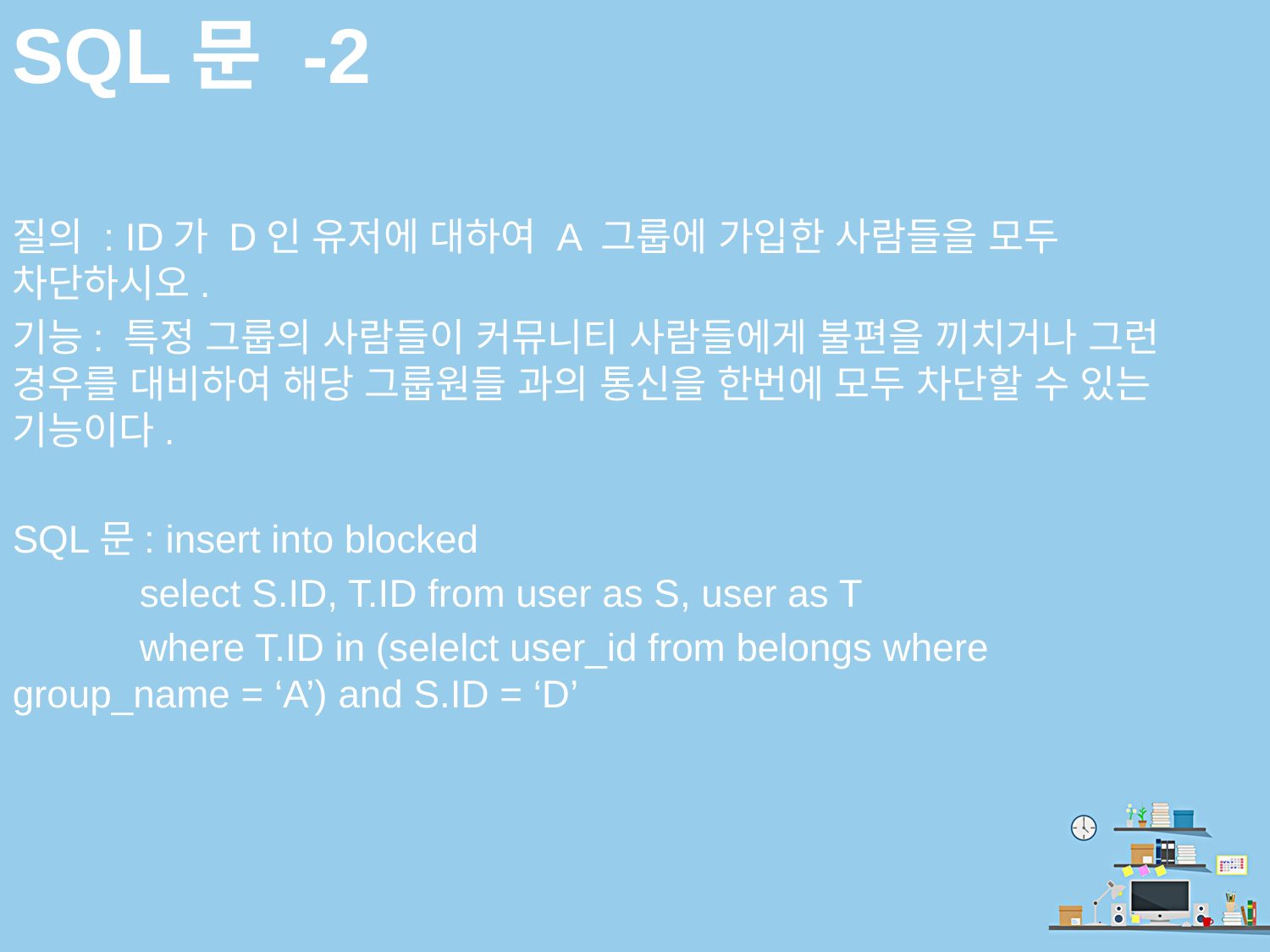

# SQL문 -2
질의 : ID가 D인 유저에 대하여 A 그룹에 가입한 사람들을 모두 차단하시오.
기능: 특정 그룹의 사람들이 커뮤니티 사람들에게 불편을 끼치거나 그런 경우를 대비하여 해당 그룹원들 과의 통신을 한번에 모두 차단할 수 있는 기능이다.

SQL문: insert into blocked
	select S.ID, T.ID from user as S, user as T
	where T.ID in (selelct user_id from belongs where 	group_name = ‘A’) and S.ID = ‘D’